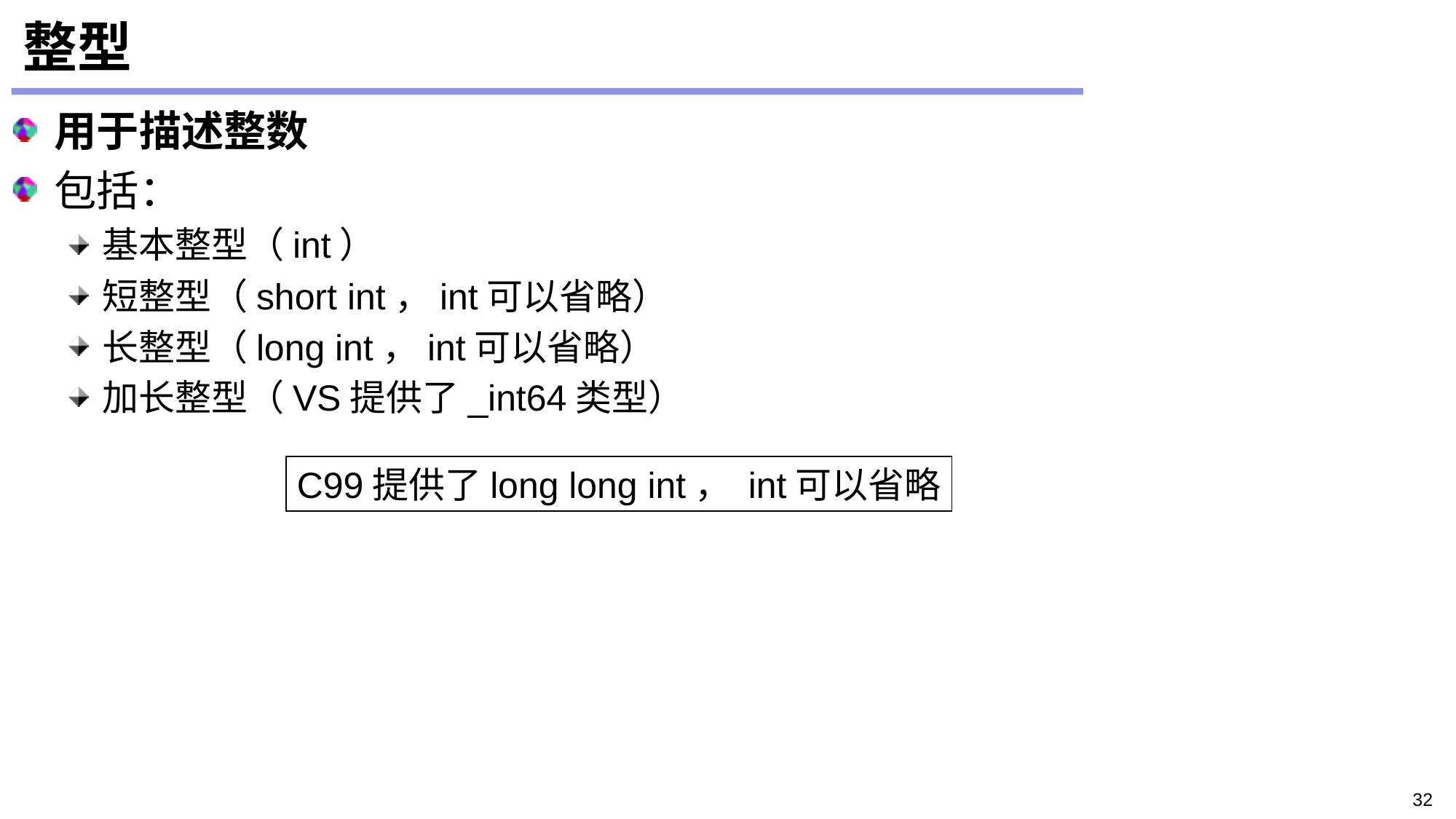

# 整型
用于描述整数
包括：
基本整型（int）
短整型（short int，int可以省略）
长整型（long int，int可以省略）
加长整型（VS提供了_int64类型）
C99提供了long long int， int可以省略
32